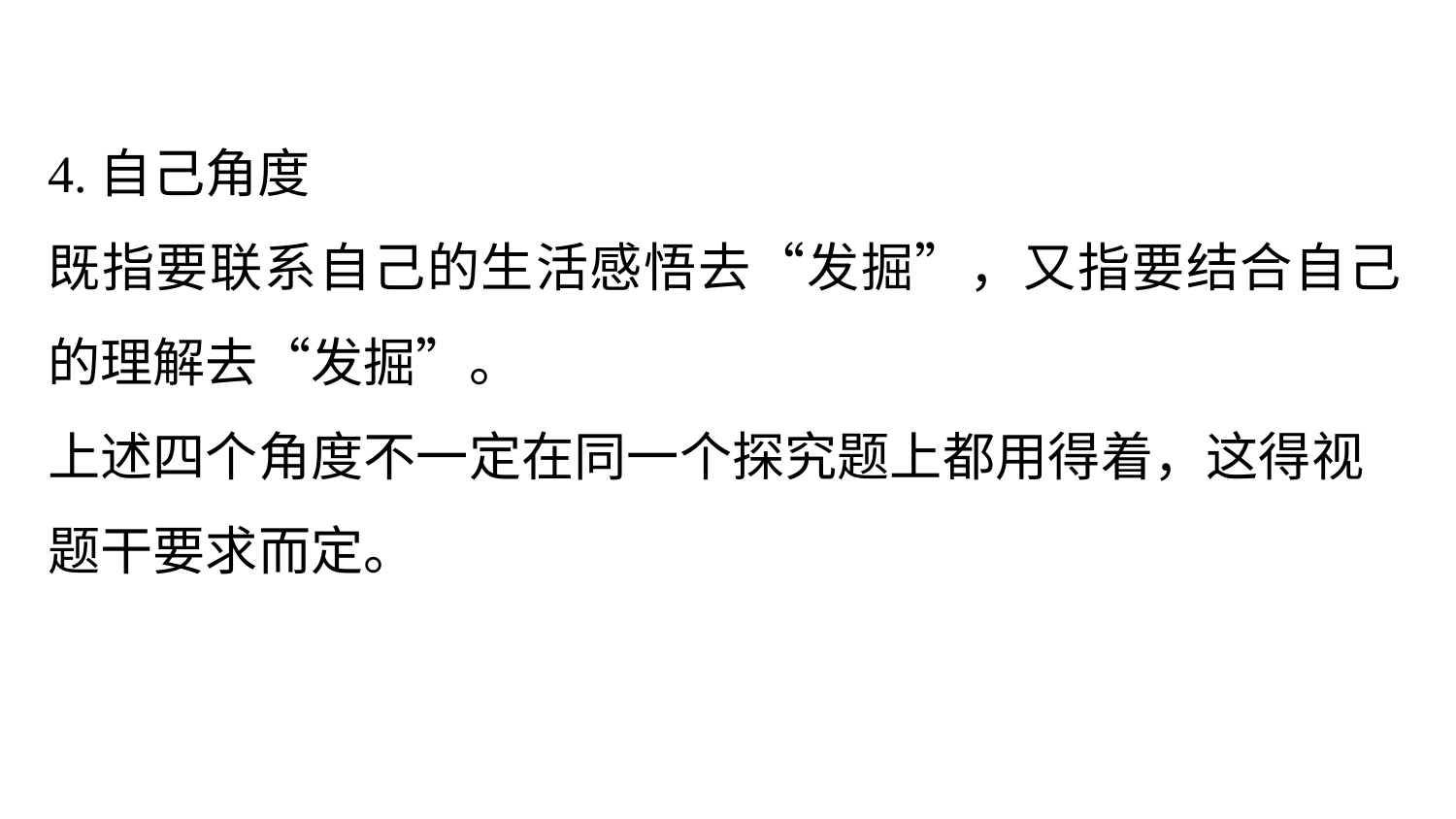

4.自己角度
既指要联系自己的生活感悟去“发掘”，又指要结合自己的理解去“发掘”。
上述四个角度不一定在同一个探究题上都用得着，这得视题干要求而定。